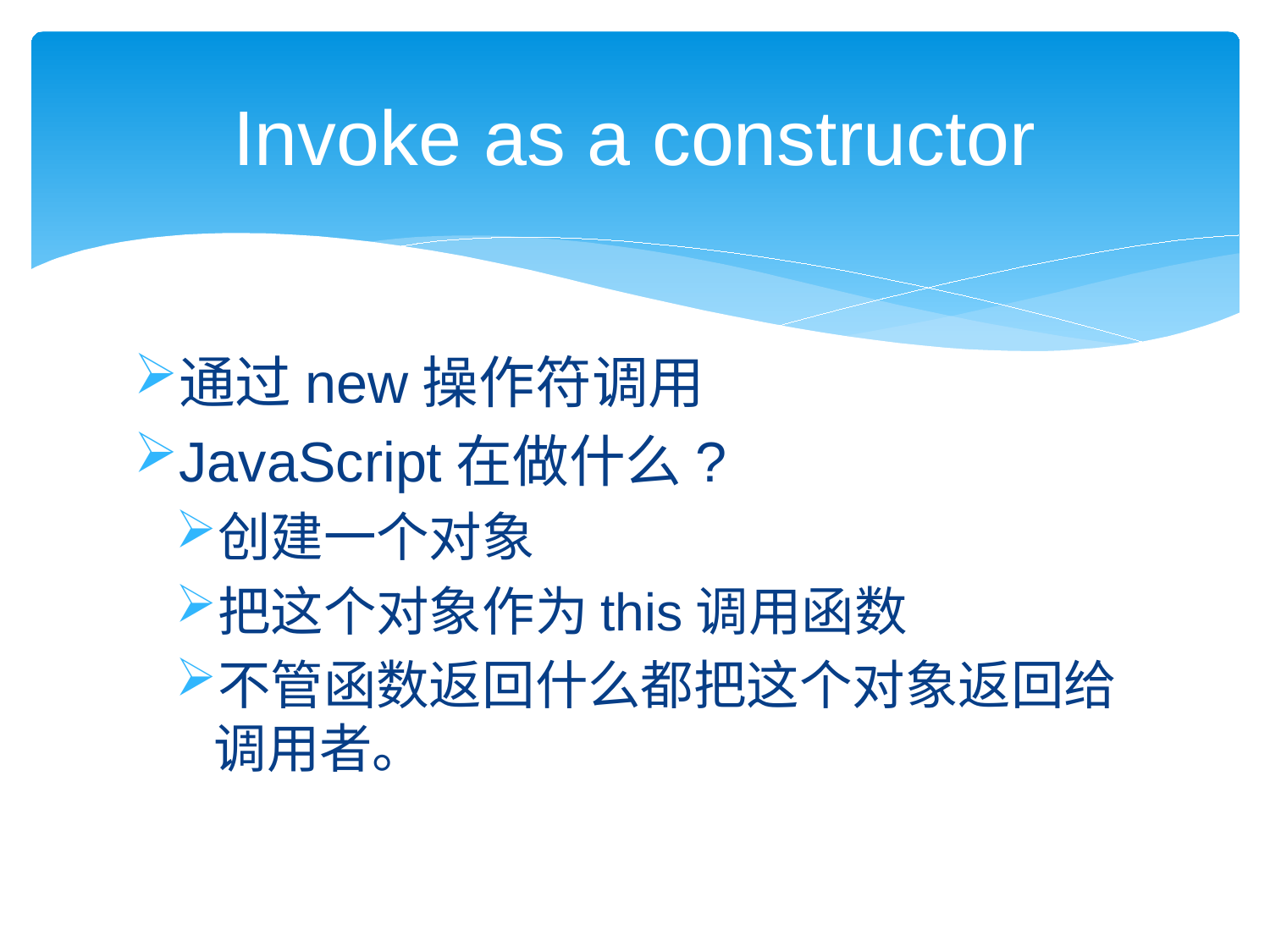

# Invoke as a constructor

通过new操作符调用
JavaScript在做什么?
创建一个对象
把这个对象作为this调用函数
不管函数返回什么都把这个对象返回给调用者。